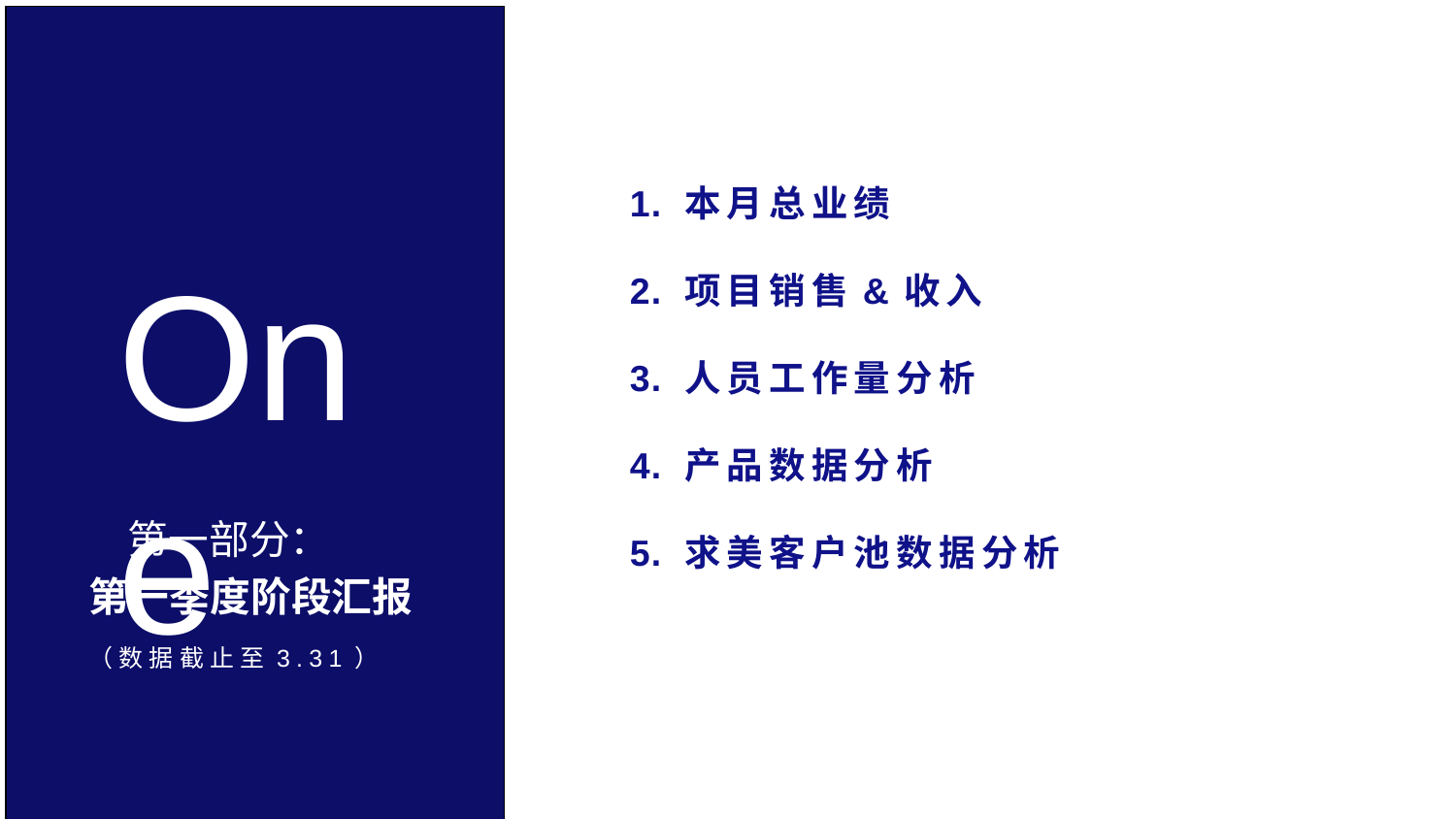

本月总业绩
项目销售&收入
人员工作量分析
产品数据分析
求美客户池数据分析
One
第一部分：
# 第一季度阶段汇报
（数据截止至3.31）